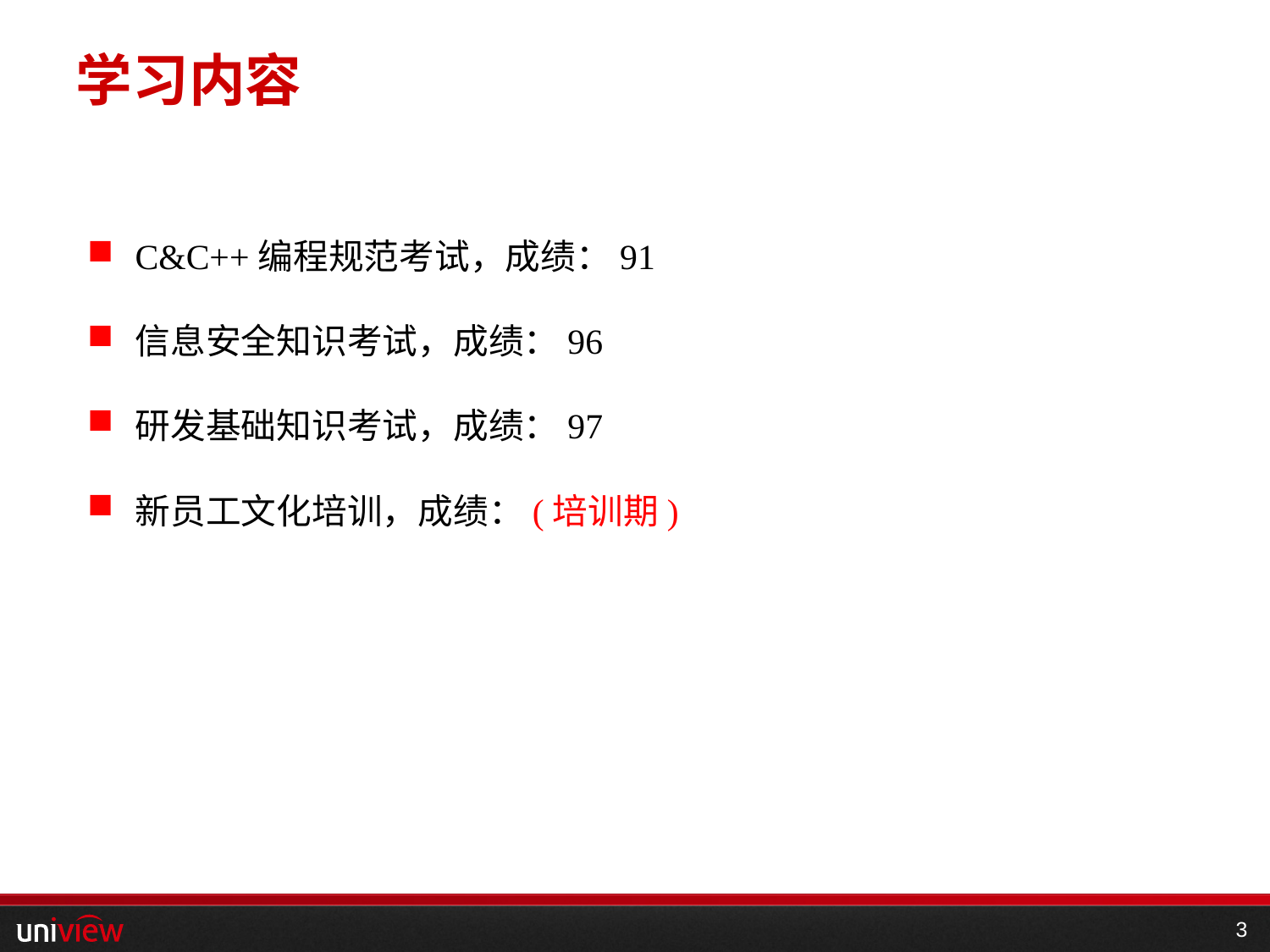

学习内容
C&C++编程规范考试，成绩：91
信息安全知识考试，成绩：96
研发基础知识考试，成绩：97
新员工文化培训，成绩：(培训期)